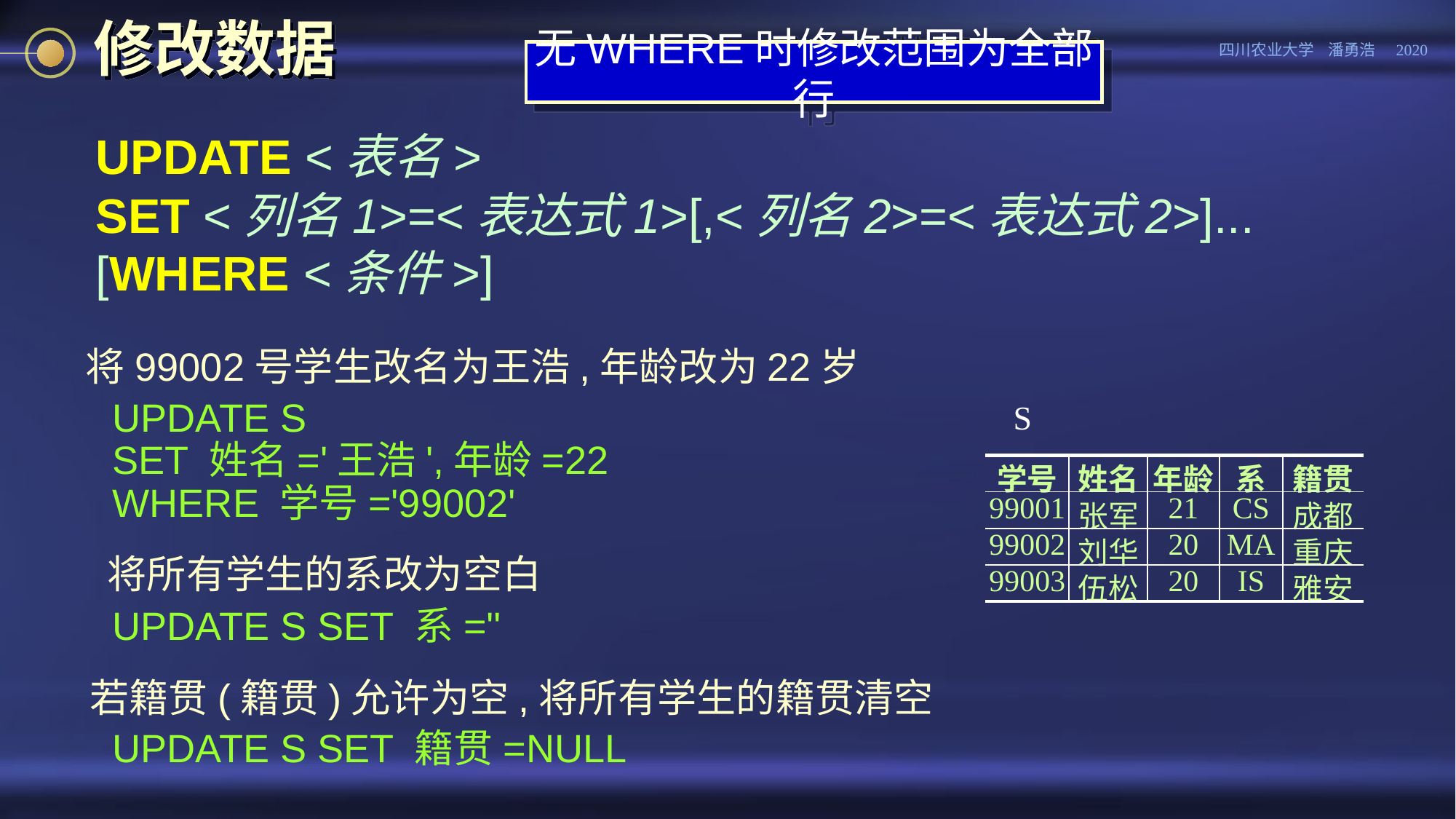

# 修改数据
无WHERE时修改范围为全部行
UPDATE <表名>
SET <列名1>=<表达式1>[,<列名2>=<表达式2>]...
[WHERE <条件>]
将99002号学生改名为王浩,年龄改为22岁
UPDATE S
SET 姓名='王浩',年龄=22
WHERE 学号='99002'
S
| 学号 | 姓名 | 年龄 | 系 | 籍贯 |
| --- | --- | --- | --- | --- |
| 99001 | 张军 | 21 | CS | 成都 |
| 99002 | 刘华 | 20 | MA | 重庆 |
| 99003 | 伍松 | 20 | IS | 雅安 |
将所有学生的系改为空白
UPDATE S SET 系=''
若籍贯(籍贯)允许为空,将所有学生的籍贯清空
UPDATE S SET 籍贯=NULL